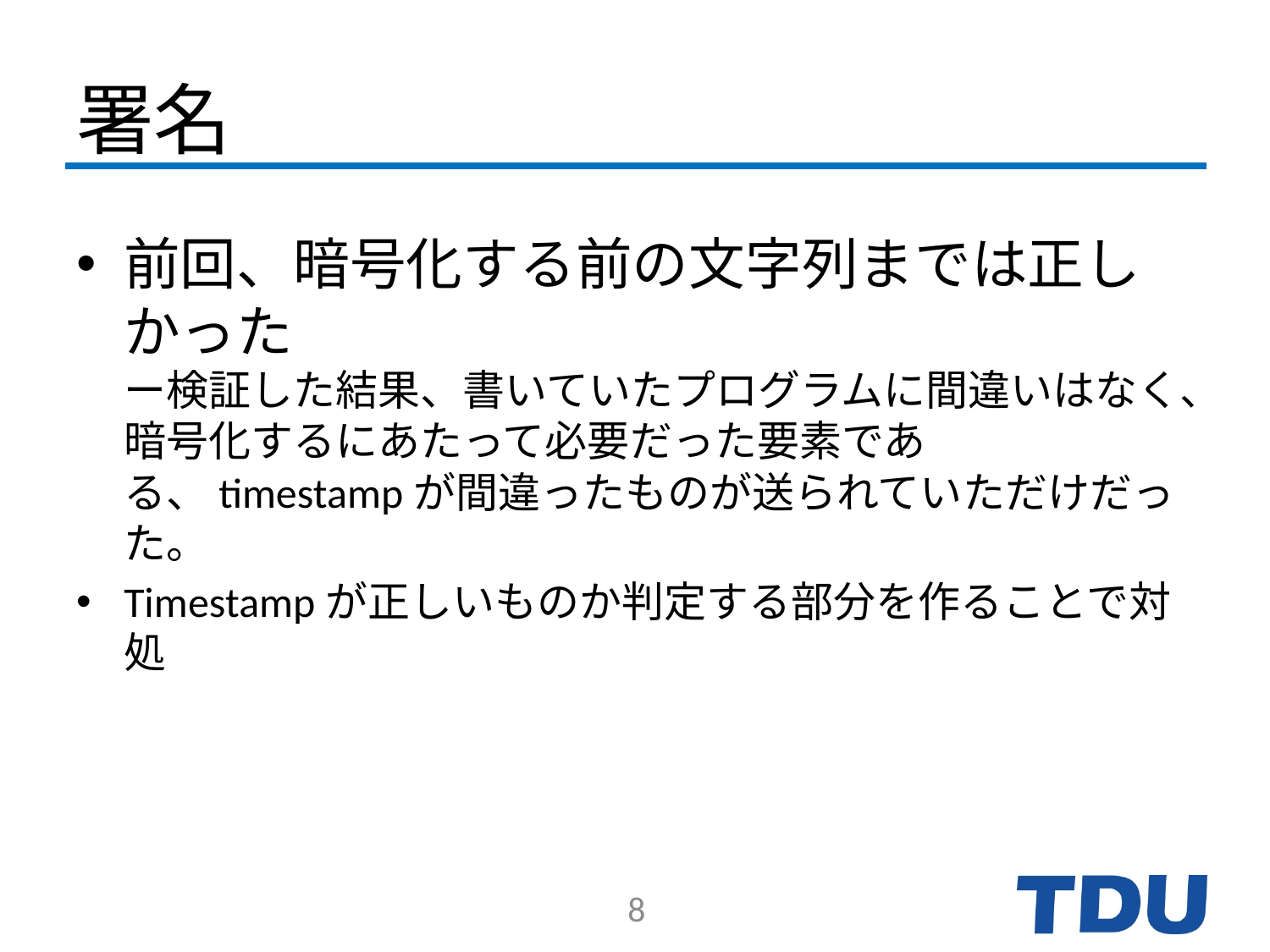

# 署名
前回、暗号化する前の文字列までは正しかった
ー検証した結果、書いていたプログラムに間違いはなく、暗号化するにあたって必要だった要素である、timestampが間違ったものが送られていただけだった。
Timestampが正しいものか判定する部分を作ることで対処
8